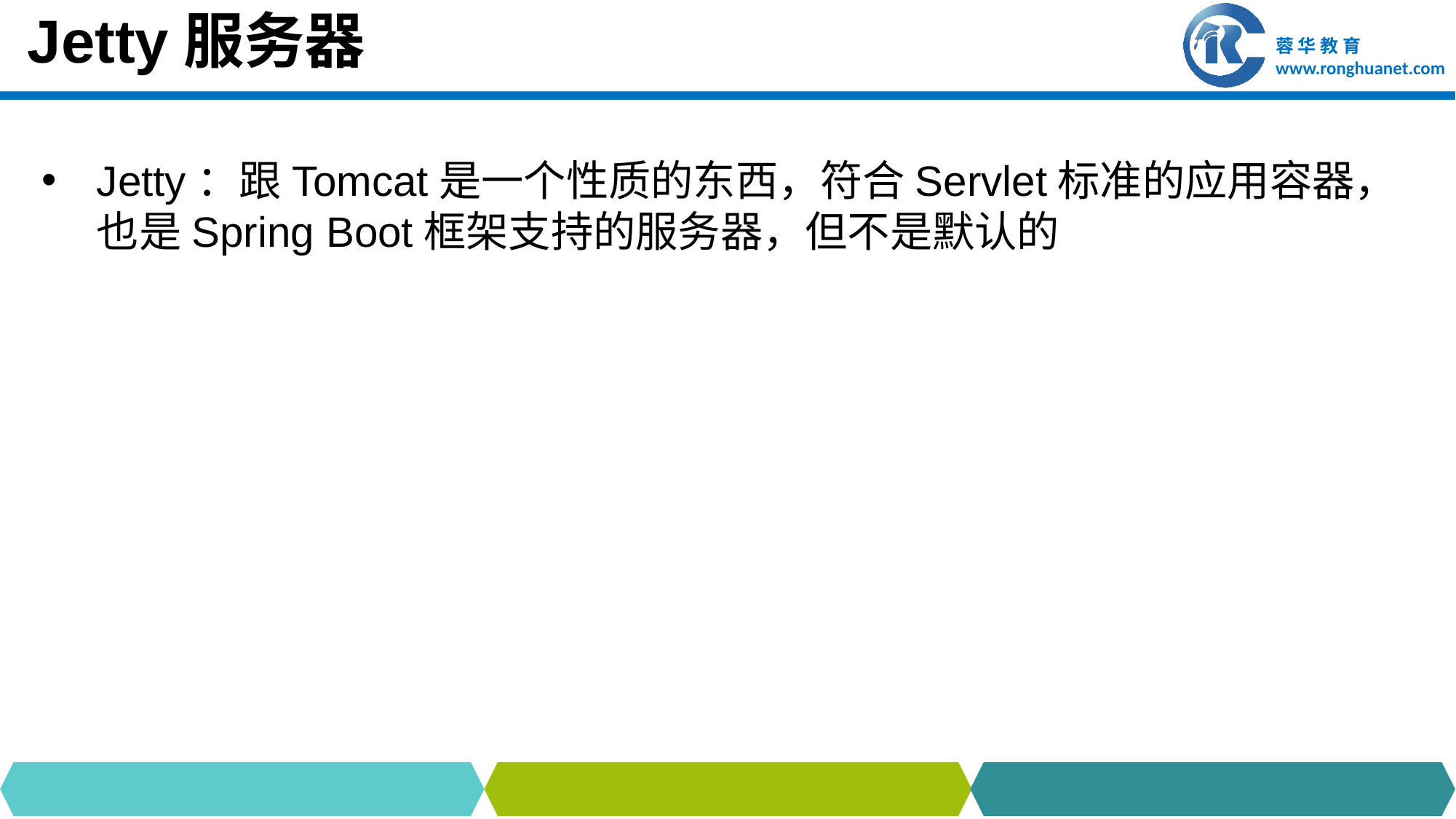

# Jetty服务器
Jetty：跟Tomcat是一个性质的东西，符合Servlet标准的应用容器，也是Spring Boot框架支持的服务器，但不是默认的